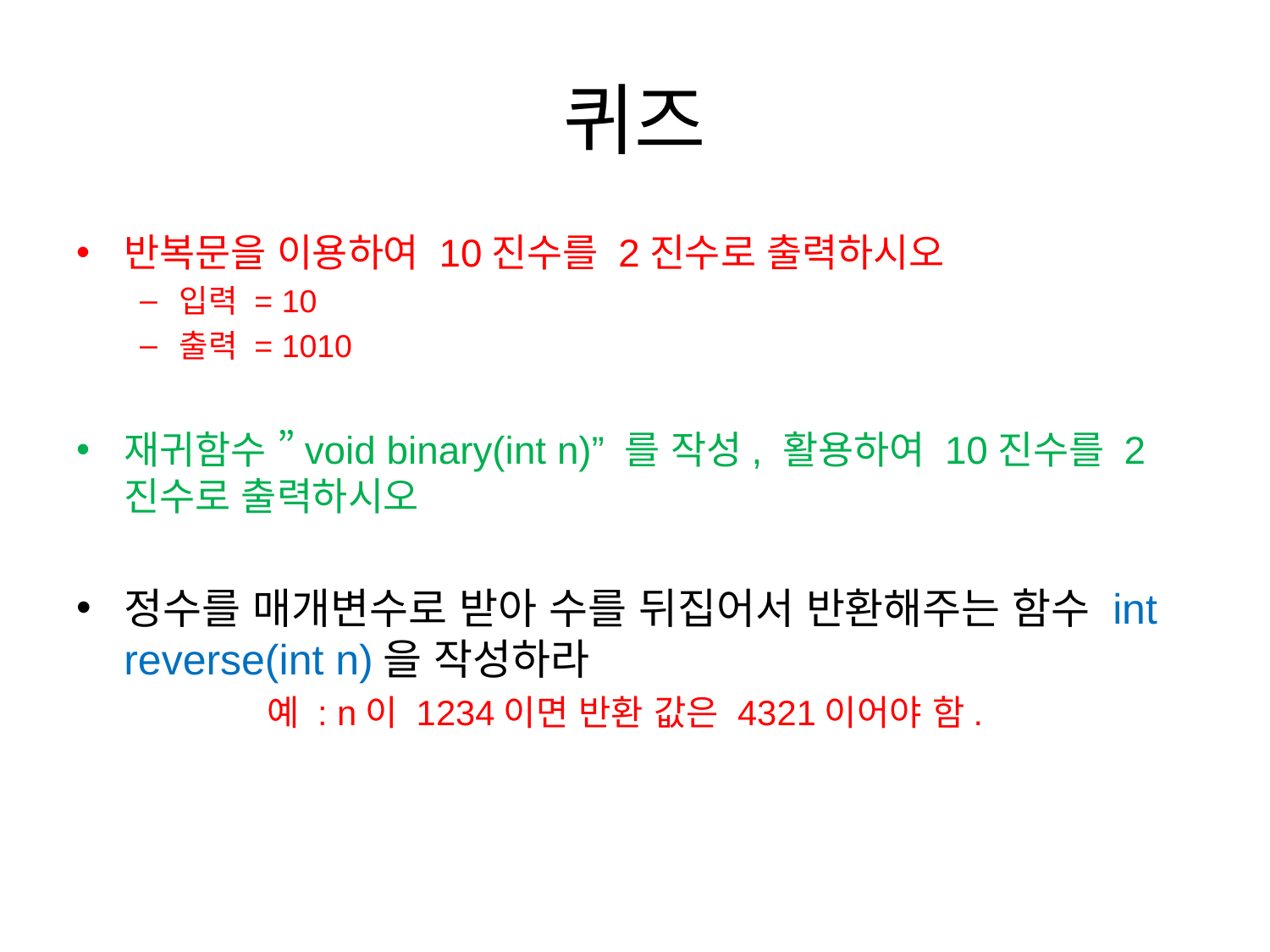

# 퀴즈
반복문을 이용하여 10진수를 2진수로 출력하시오
입력 = 10
출력 = 1010

재귀함수 ”void binary(int n)” 를 작성, 활용하여 10진수를 2진수로 출력하시오

정수를 매개변수로 받아 수를 뒤집어서 반환해주는 함수 int reverse(int n)을 작성하라
	예 : n이 1234이면 반환 값은 4321이어야 함.